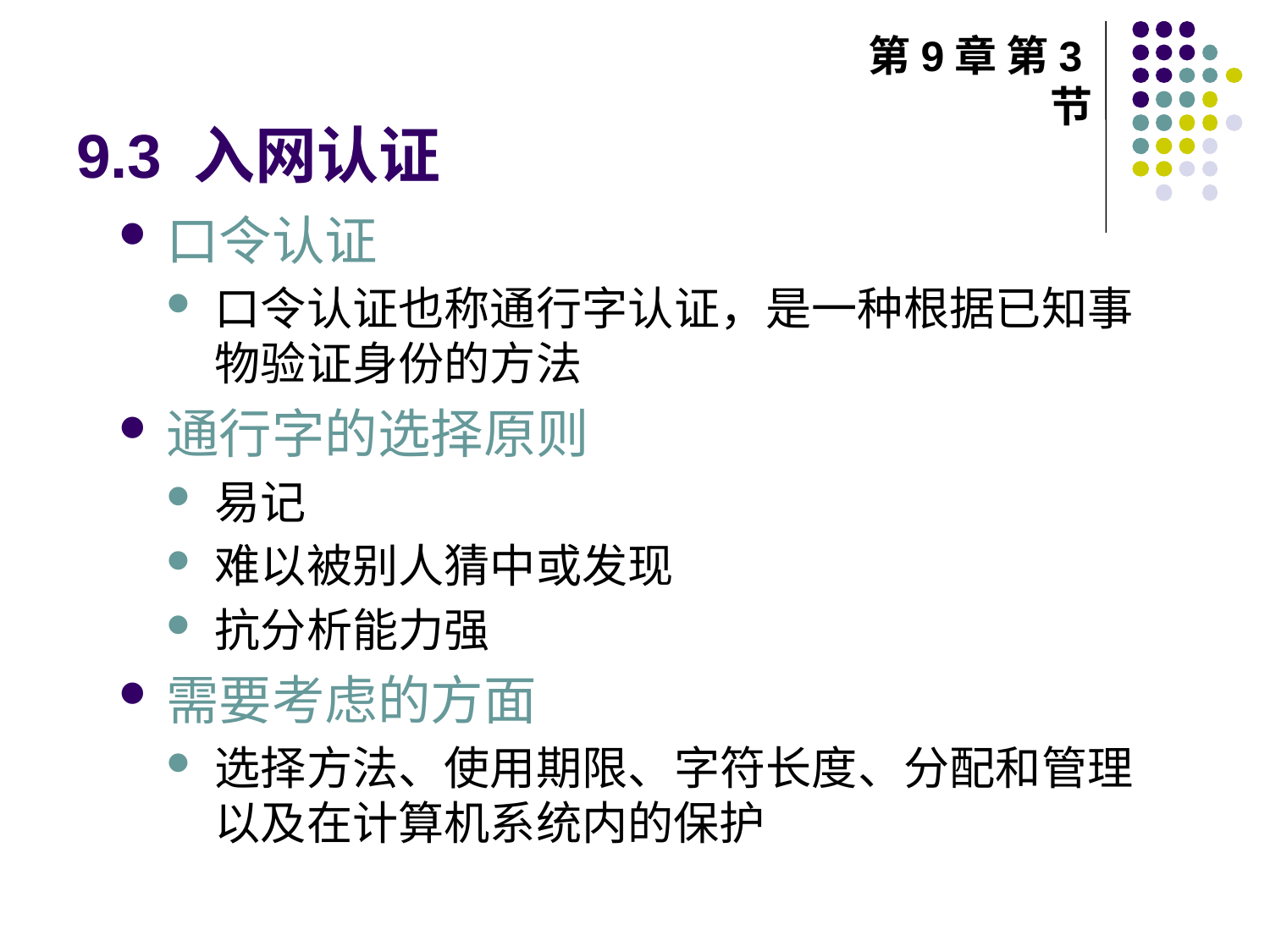

# 9.3 入网认证
第9章 第3节
口令认证
口令认证也称通行字认证，是一种根据已知事物验证身份的方法
通行字的选择原则
易记
难以被别人猜中或发现
抗分析能力强
需要考虑的方面
选择方法、使用期限、字符长度、分配和管理以及在计算机系统内的保护